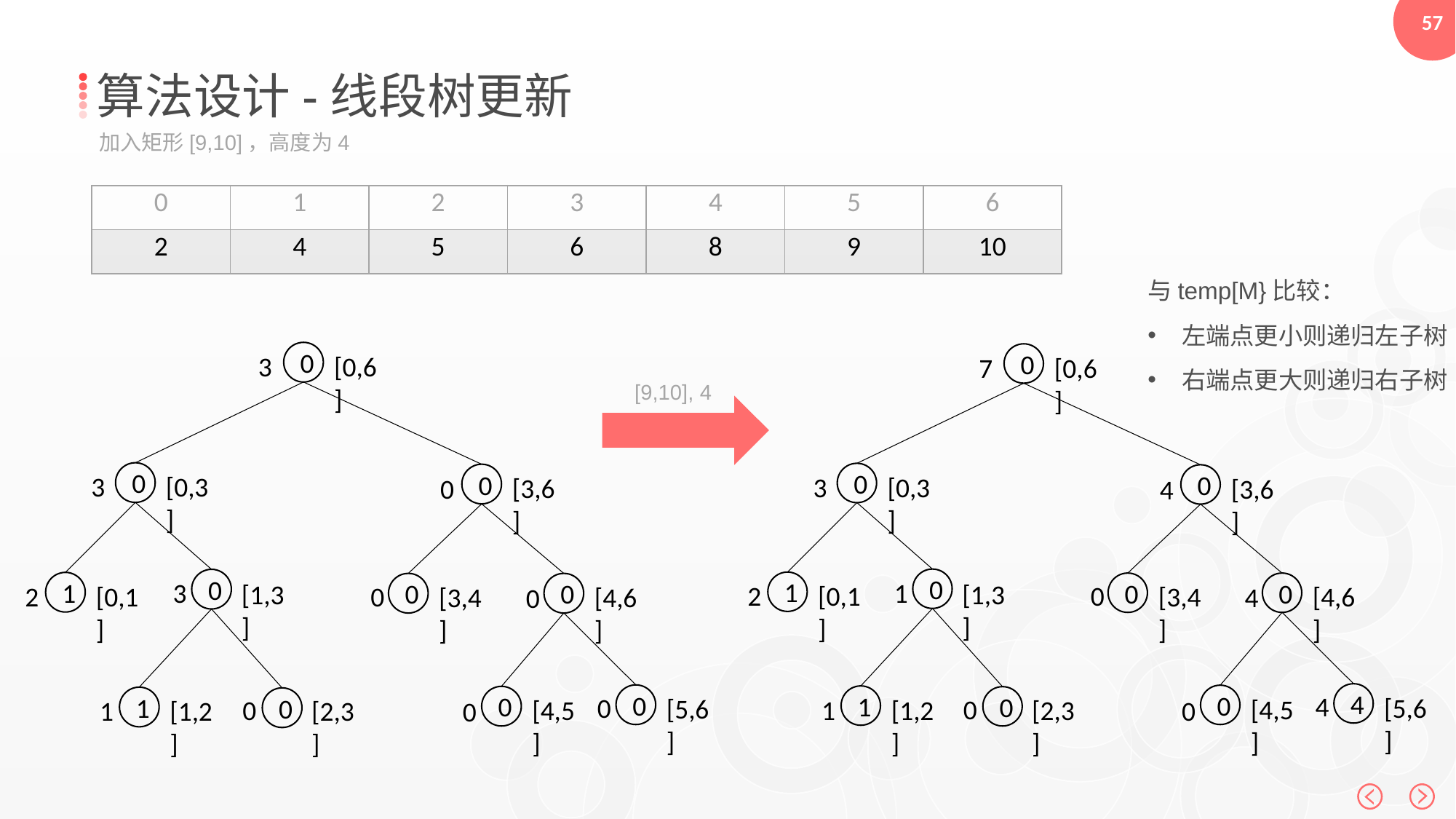

算法设计-线段树更新
加入矩形[9,10]，高度为4
| 0 | 1 | 2 | 3 | 4 | 5 | 6 |
| --- | --- | --- | --- | --- | --- | --- |
| 2 | 4 | 5 | 6 | 8 | 9 | 10 |
与temp[M}比较：
左端点更小则递归左子树
右端点更大则递归右子树
0
3
[0,6]
0
3
[0,3]
0
[3,6]
0
0
3
[1,3]
1
0
0
[0,1]
2
0
[3,4]
[4,6]
0
0
0
0
[5,6]
1
0
[4,5]
0
1
[1,2]
[2,3]
0
0
[0,6]
7
0
3
[0,3]
0
[3,6]
4
0
1
[1,3]
1
0
0
[0,1]
2
0
[3,4]
[4,6]
4
4
4
0
[5,6]
1
0
[4,5]
0
1
[1,2]
[2,3]
0
[9,10], 4